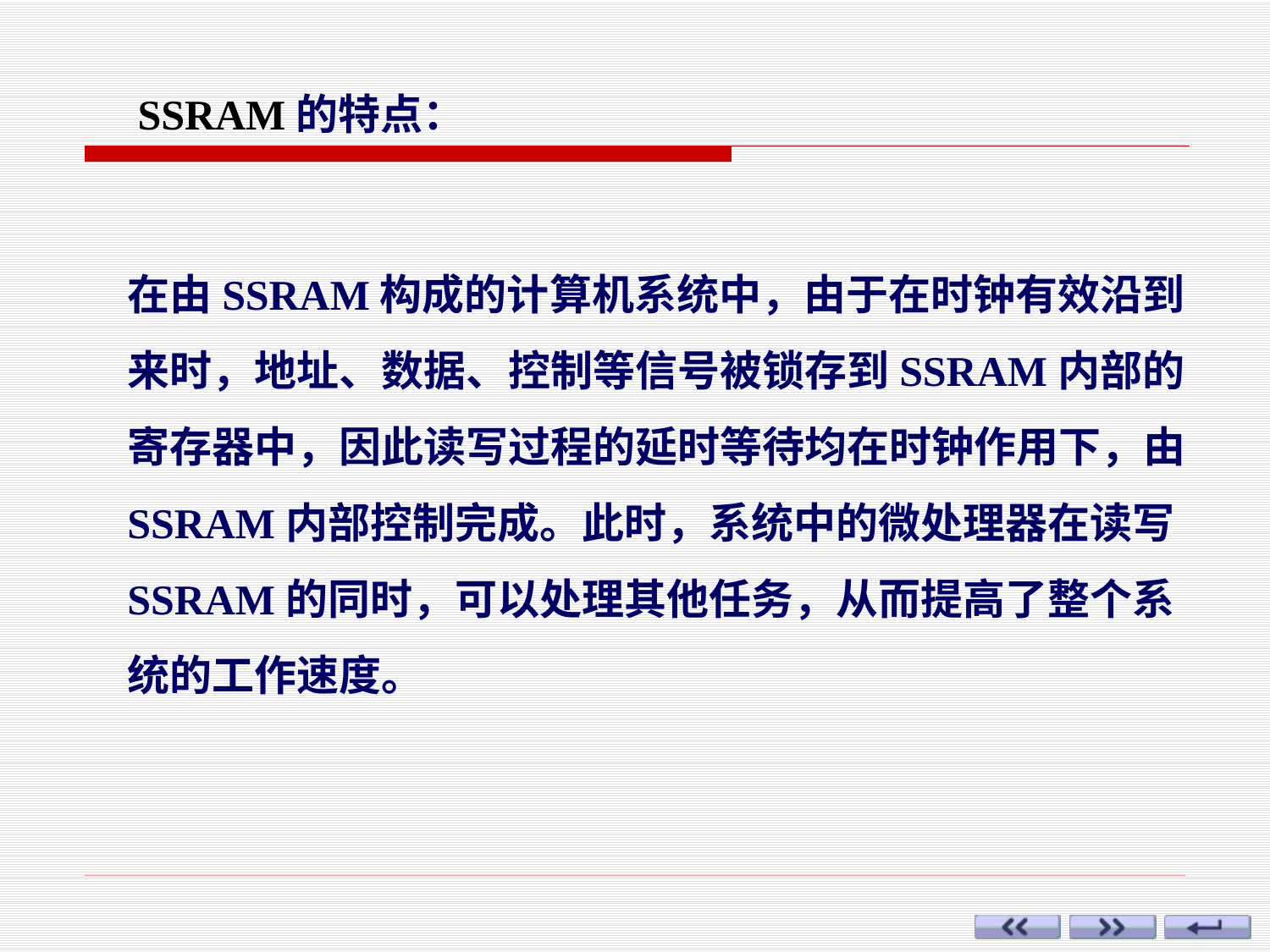

SSRAM的特点：
在由SSRAM构成的计算机系统中，由于在时钟有效沿到来时，地址、数据、控制等信号被锁存到SSRAM内部的寄存器中，因此读写过程的延时等待均在时钟作用下，由SSRAM内部控制完成。此时，系统中的微处理器在读写SSRAM的同时，可以处理其他任务，从而提高了整个系统的工作速度。